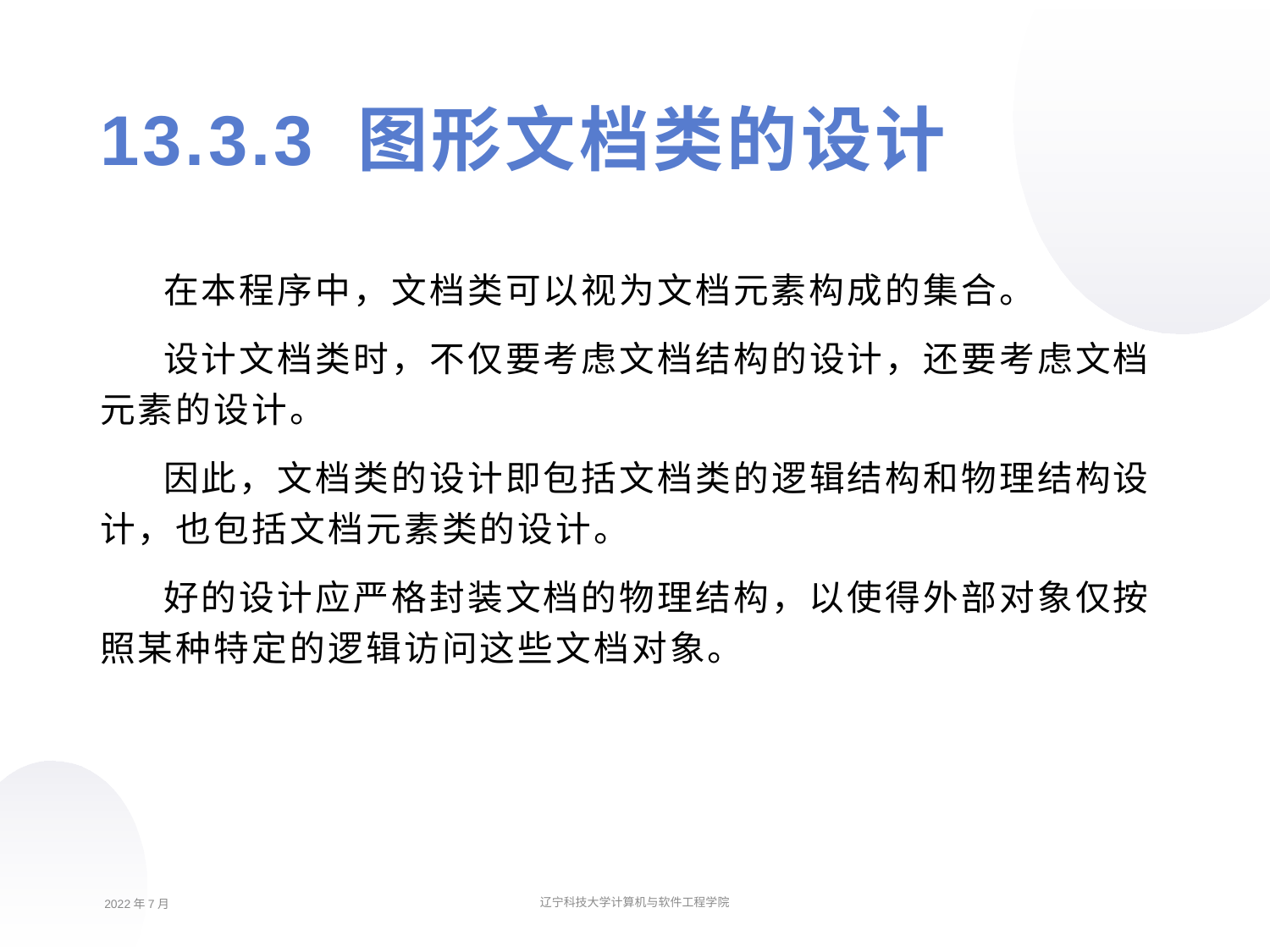

13.3.3 图形文档类的设计
在本程序中，文档类可以视为文档元素构成的集合。
设计文档类时，不仅要考虑文档结构的设计，还要考虑文档元素的设计。
因此，文档类的设计即包括文档类的逻辑结构和物理结构设计，也包括文档元素类的设计。
好的设计应严格封装文档的物理结构，以使得外部对象仅按照某种特定的逻辑访问这些文档对象。

2022年7月
辽宁科技大学计算机与软件工程学院
28